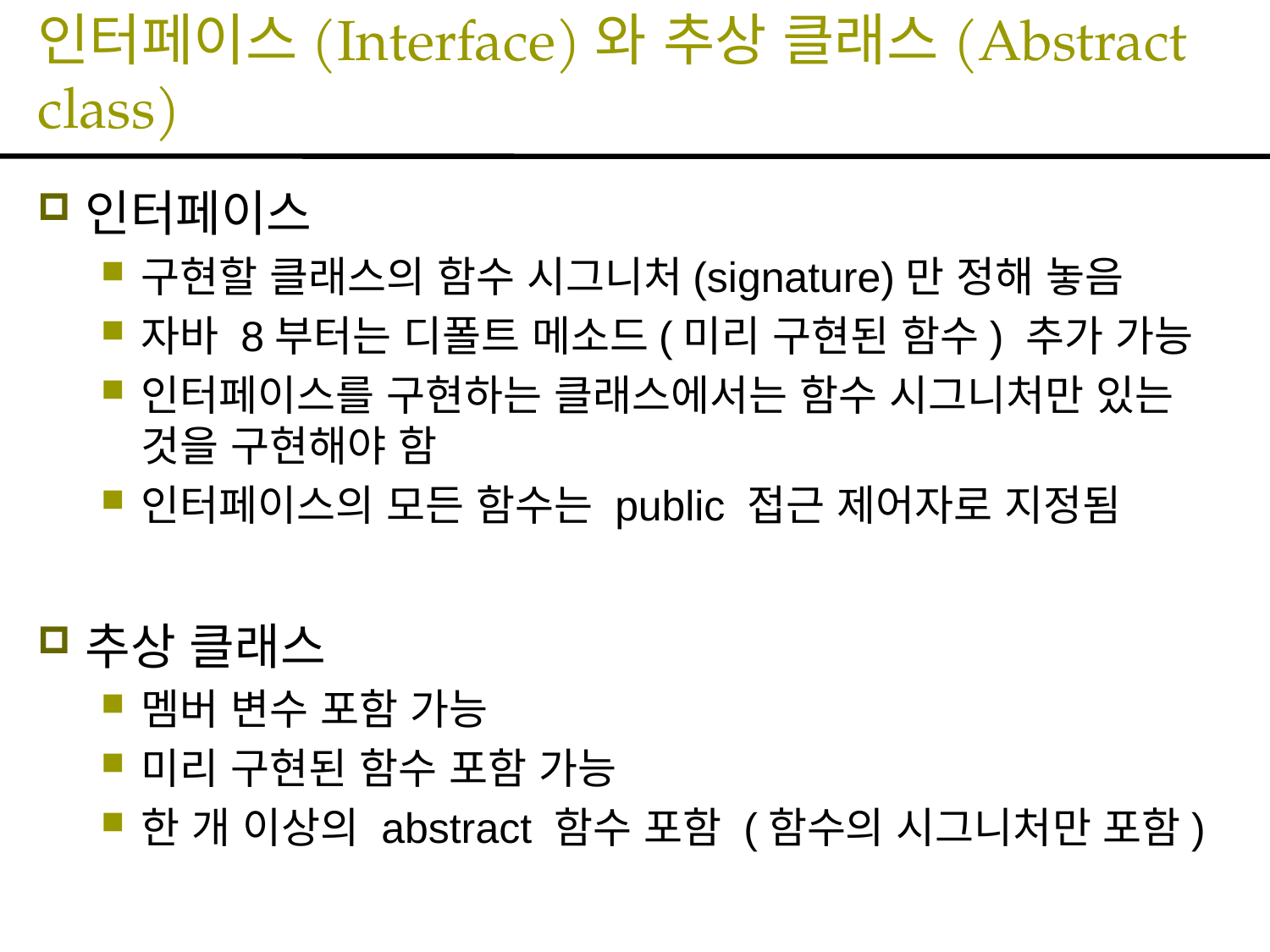

# 인터페이스(Interface)와 추상 클래스(Abstract class)
인터페이스
구현할 클래스의 함수 시그니처(signature)만 정해 놓음
자바 8부터는 디폴트 메소드(미리 구현된 함수) 추가 가능
인터페이스를 구현하는 클래스에서는 함수 시그니처만 있는 것을 구현해야 함
인터페이스의 모든 함수는 public 접근 제어자로 지정됨

추상 클래스
멤버 변수 포함 가능
미리 구현된 함수 포함 가능
한 개 이상의 abstract 함수 포함 (함수의 시그니처만 포함)